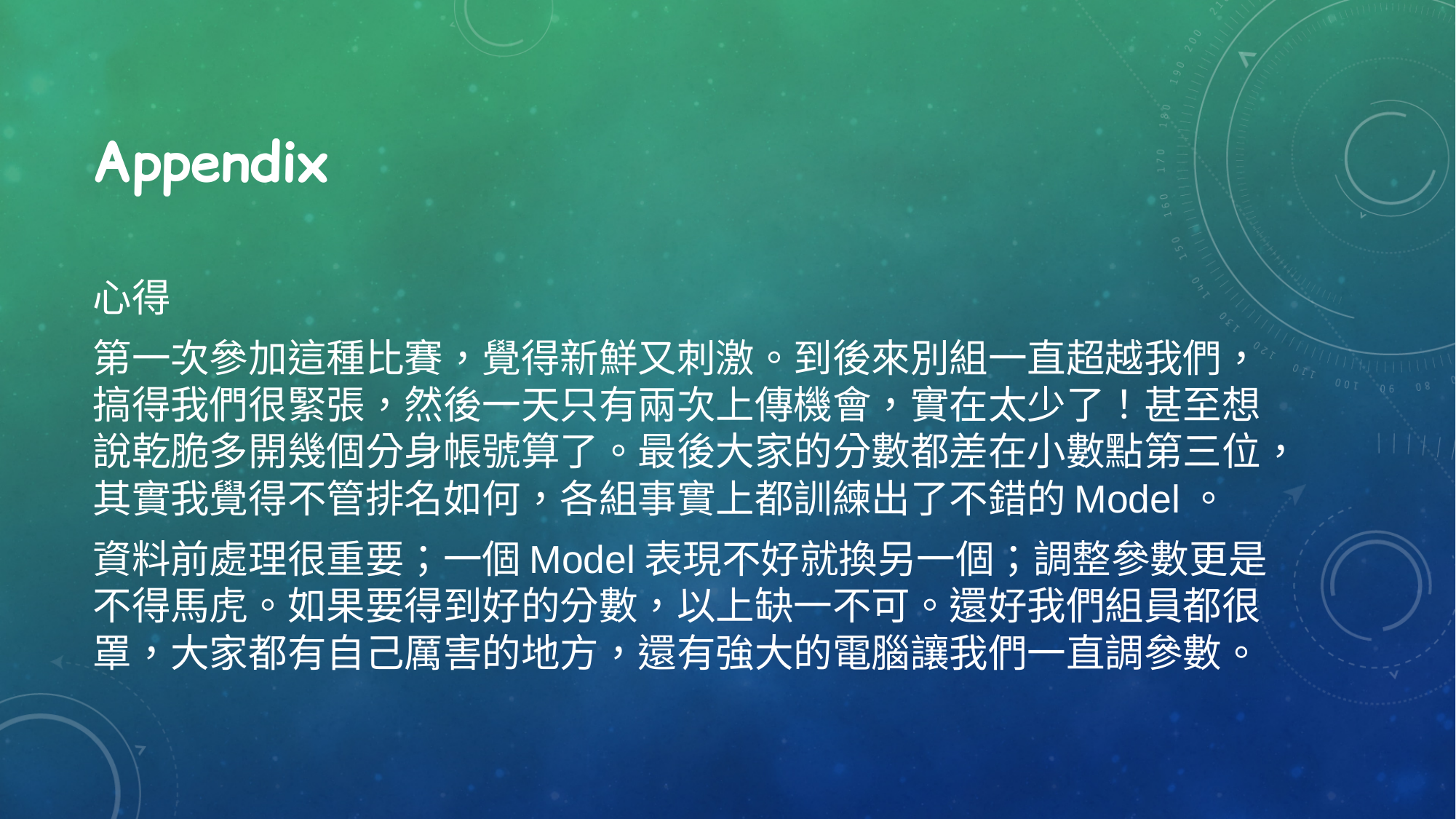

# Appendix
心得
第一次參加這種比賽，覺得新鮮又刺激。到後來別組一直超越我們，搞得我們很緊張，然後一天只有兩次上傳機會，實在太少了！甚至想說乾脆多開幾個分身帳號算了。最後大家的分數都差在小數點第三位，其實我覺得不管排名如何，各組事實上都訓練出了不錯的Model。
資料前處理很重要；一個Model表現不好就換另一個；調整參數更是不得馬虎。如果要得到好的分數，以上缺一不可。還好我們組員都很罩，大家都有自己厲害的地方，還有強大的電腦讓我們一直調參數。